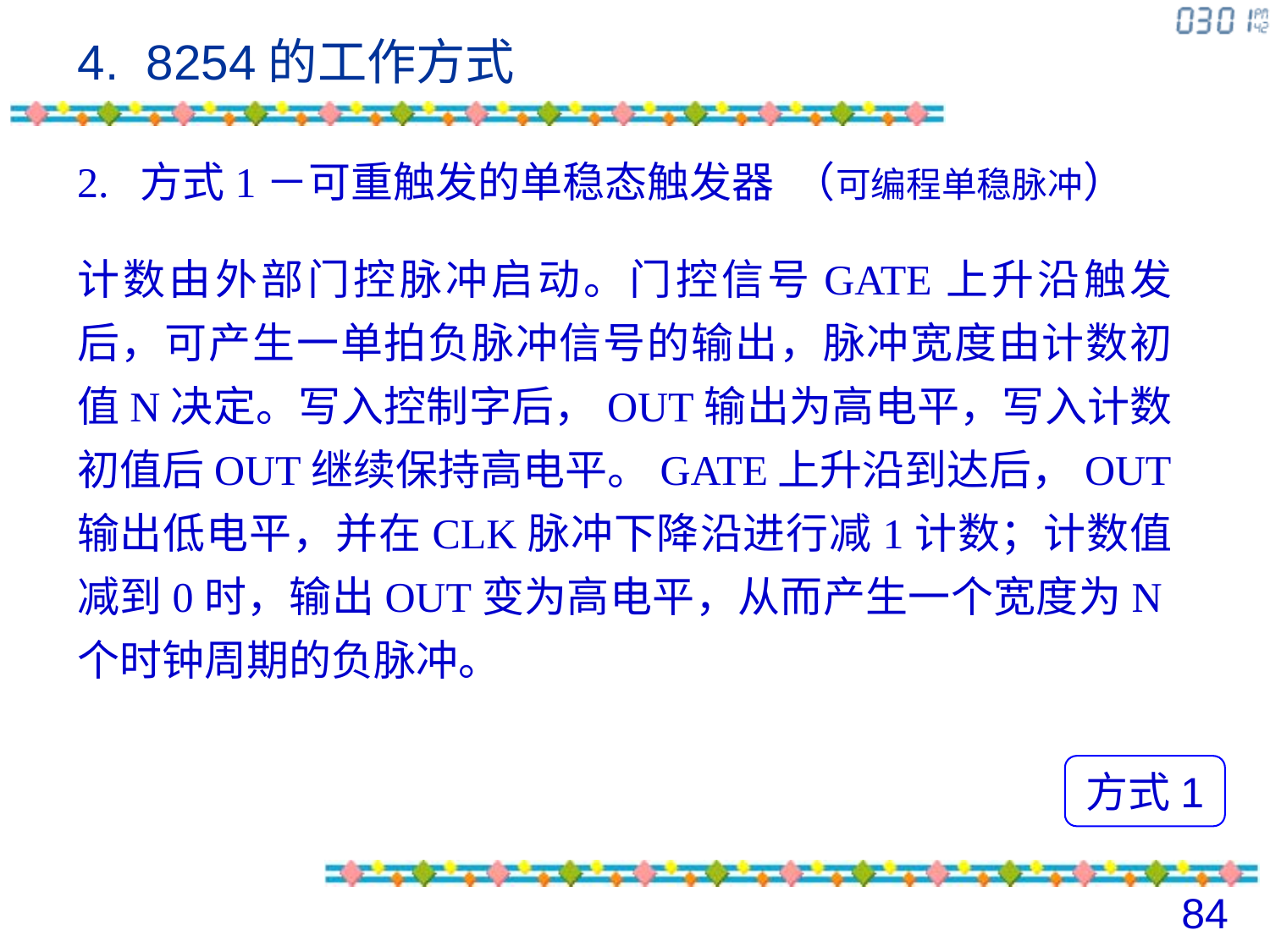

# 4.  8254的工作方式
2.  方式1－可重触发的单稳态触发器  （可编程单稳脉冲）
计数由外部门控脉冲启动。门控信号GATE上升沿触发后，可产生一单拍负脉冲信号的输出，脉冲宽度由计数初值N决定。写入控制字后，OUT输出为高电平，写入计数初值后OUT继续保持高电平。GATE上升沿到达后，OUT输出低电平，并在CLK脉冲下降沿进行减1计数；计数值减到0时，输出OUT变为高电平，从而产生一个宽度为N个时钟周期的负脉冲。

方式1